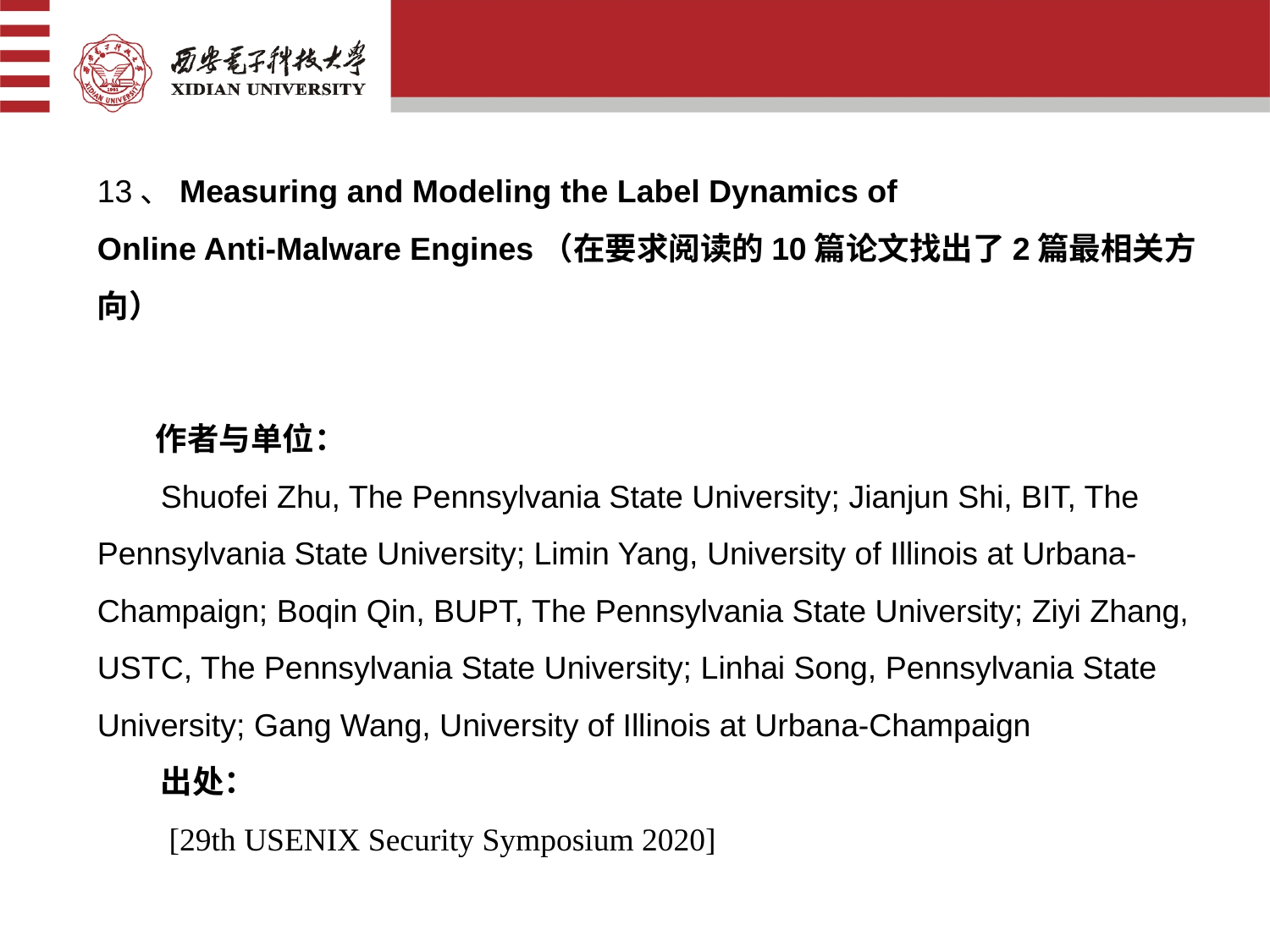

13、Measuring and Modeling the Label Dynamics of
Online Anti-Malware Engines（在要求阅读的10篇论文找出了2篇最相关方向）

       作者与单位：
Shuofei Zhu, The Pennsylvania State University; Jianjun Shi, BIT, The Pennsylvania State University; Limin Yang, University of Illinois at Urbana-Champaign; Boqin Qin, BUPT, The Pennsylvania State University; Ziyi Zhang, USTC, The Pennsylvania State University; Linhai Song, Pennsylvania State University; Gang Wang, University of Illinois at Urbana-Champaign
出处：
 [29th USENIX Security Symposium 2020]